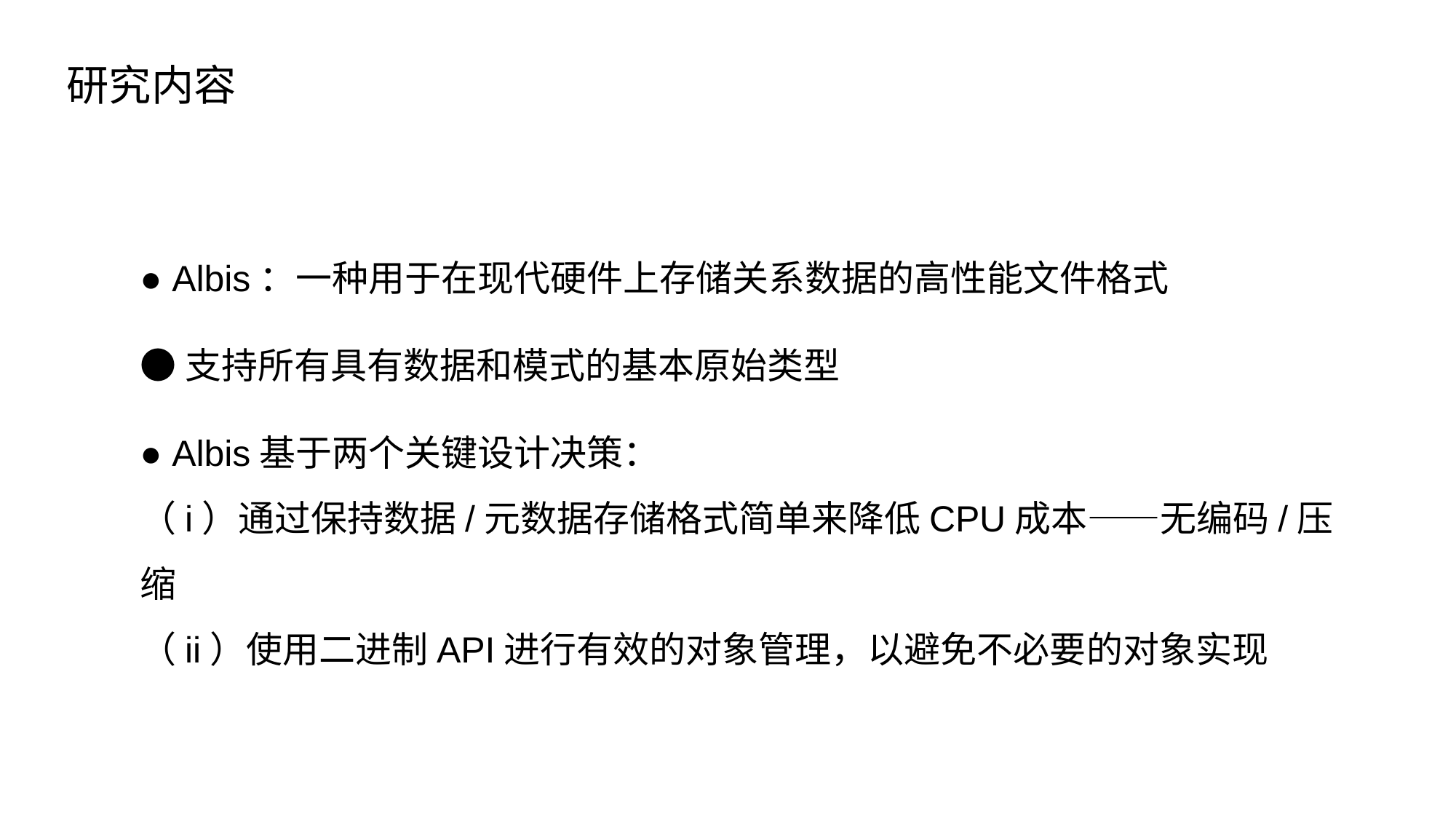

研究内容
● Albis：一种用于在现代硬件上存储关系数据的高性能文件格式
●支持所有具有数据和模式的基本原始类型
● Albis基于两个关键设计决策：
（i）通过保持数据/元数据存储格式简单来降低CPU成本——无编码/压缩
（ii）使用二进制API进行有效的对象管理，以避免不必要的对象实现